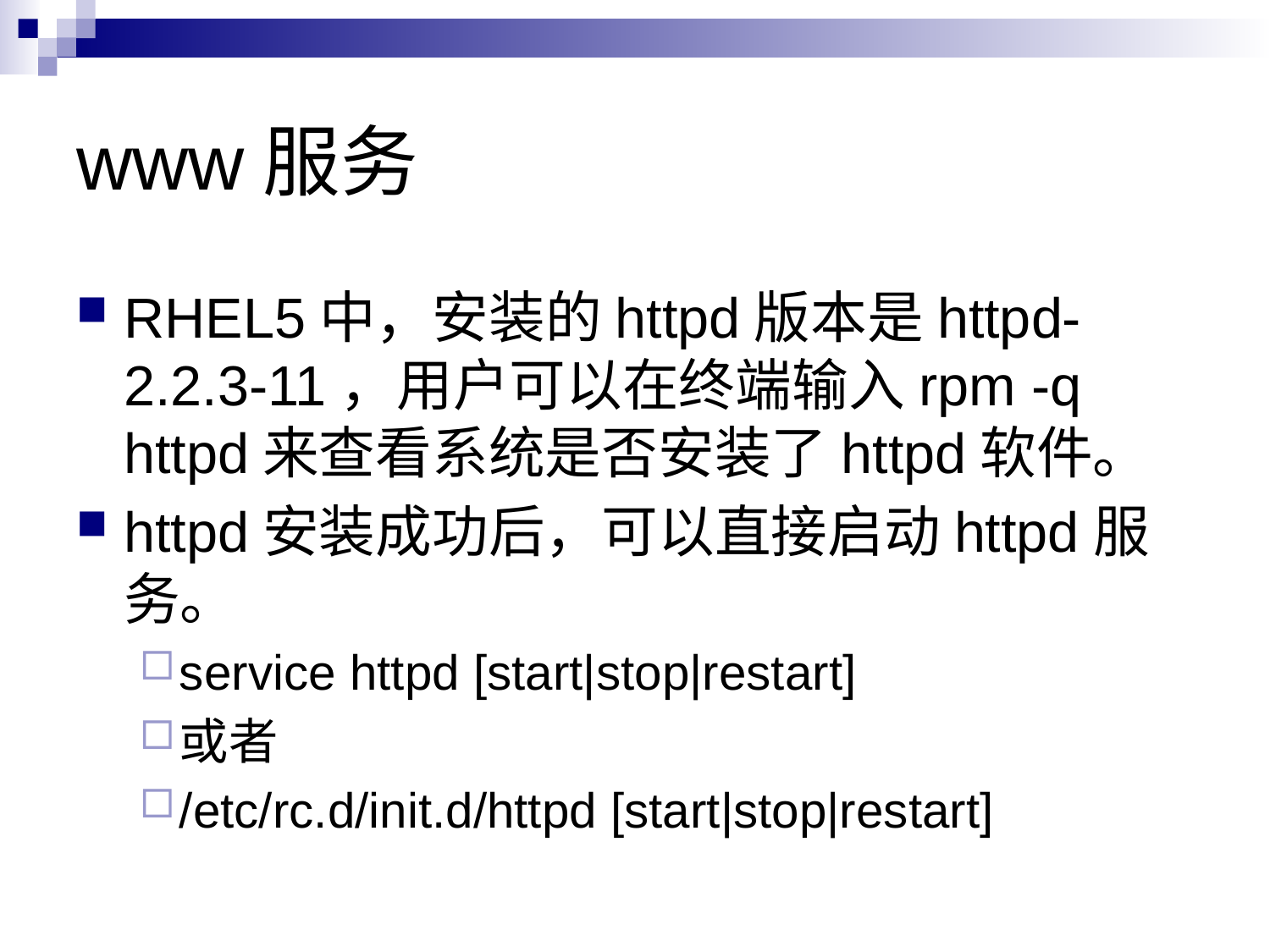

# www服务
RHEL5中，安装的httpd版本是httpd-2.2.3-11，用户可以在终端输入rpm -q httpd来查看系统是否安装了httpd软件。
httpd安装成功后，可以直接启动httpd服务。
service httpd [start|stop|restart]
或者
/etc/rc.d/init.d/httpd [start|stop|restart]